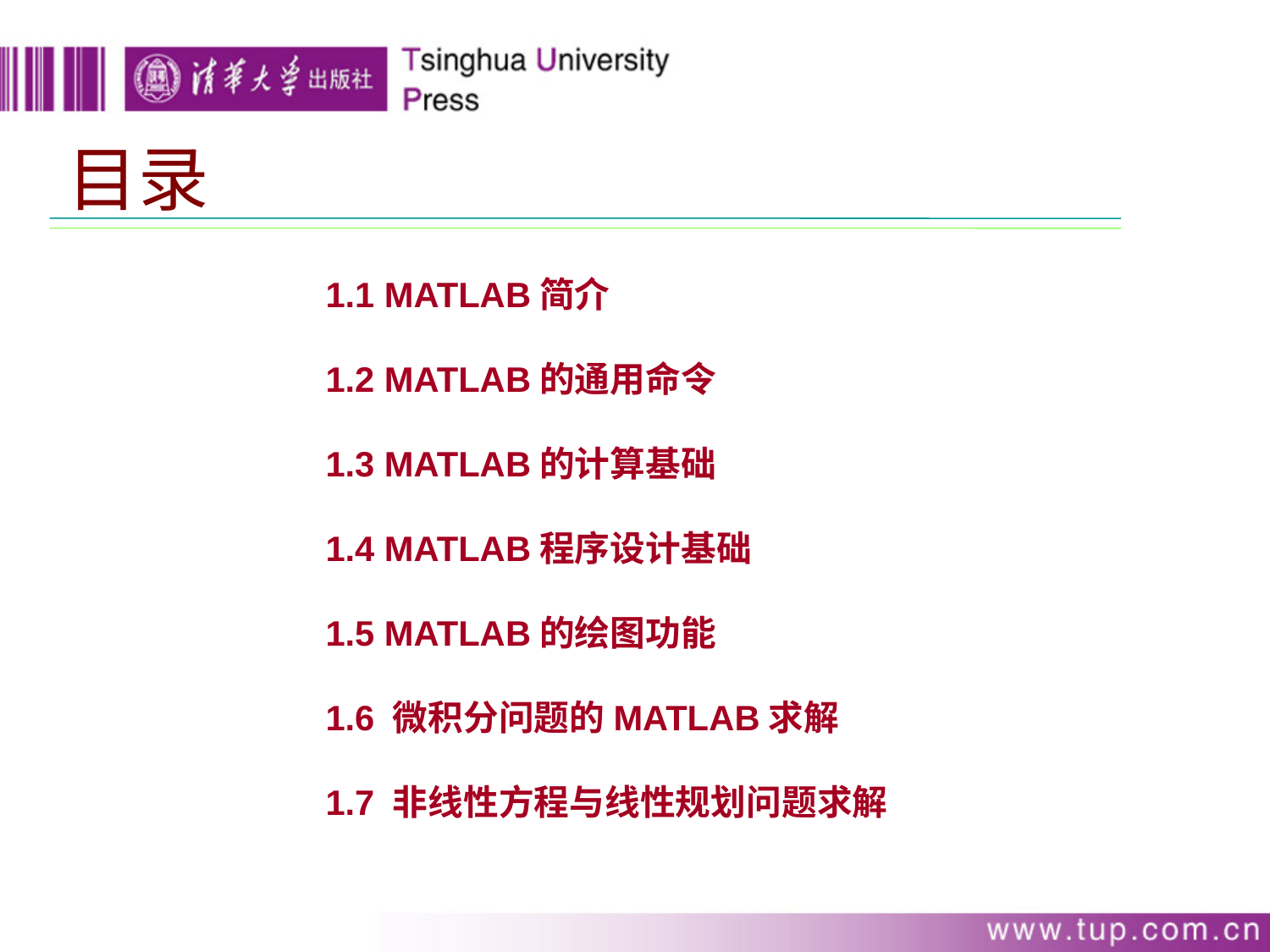

目录
1.1 MATLAB简介

1.2 MATLAB的通用命令

1.3 MATLAB的计算基础

1.4 MATLAB程序设计基础

1.5 MATLAB的绘图功能

1.6 微积分问题的MATLAB求解

1.7 非线性方程与线性规划问题求解